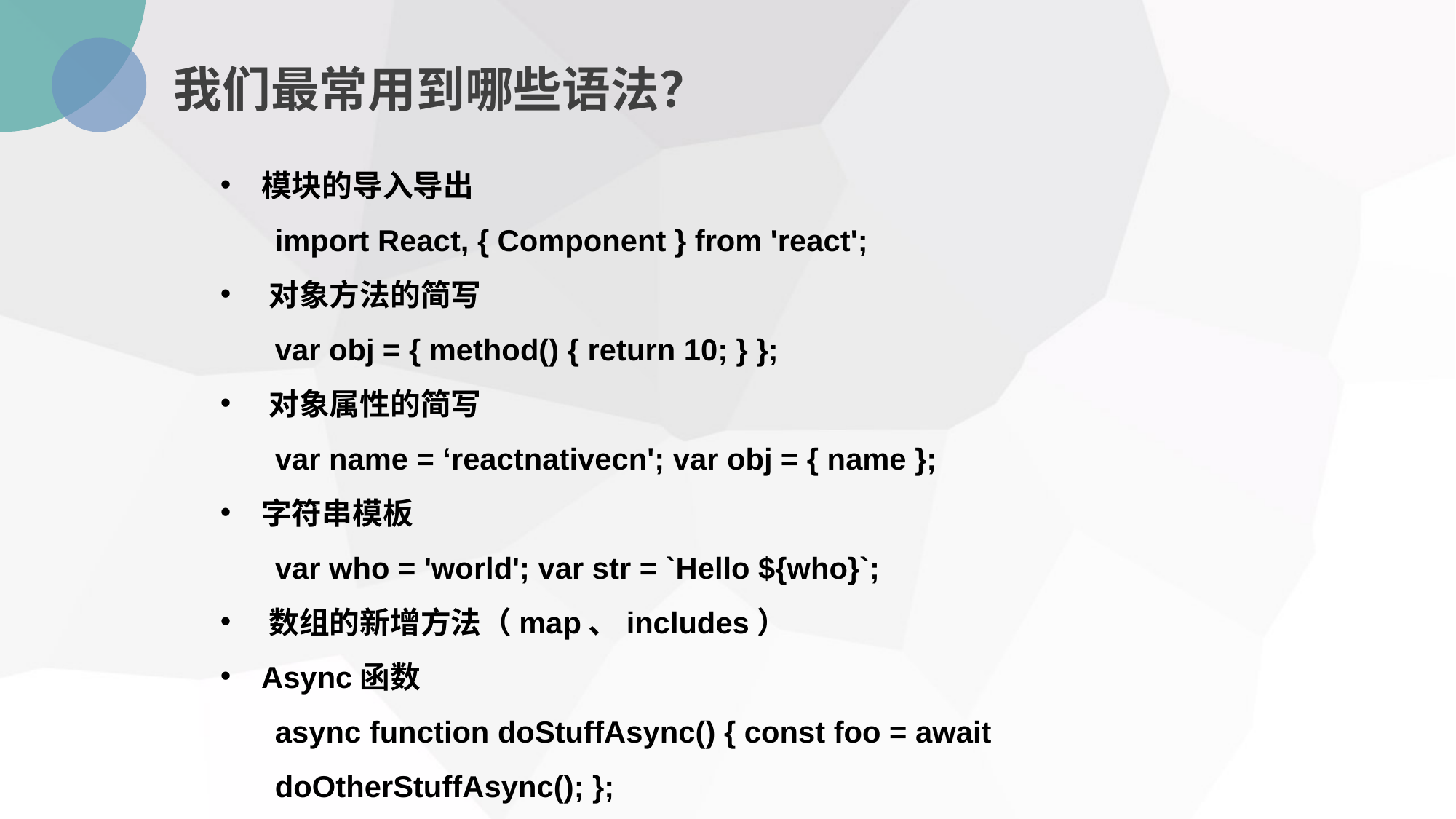

我们最常用到哪些语法？
模块的导入导出
import React, { Component } from 'react';
 对象方法的简写
var obj = { method() { return 10; } };
 对象属性的简写
var name = ‘reactnativecn'; var obj = { name };
字符串模板
var who = 'world'; var str = `Hello ${who}`;
 数组的新增方法（map、includes）
Async函数
async function doStuffAsync() { const foo = await doOtherStuffAsync(); };